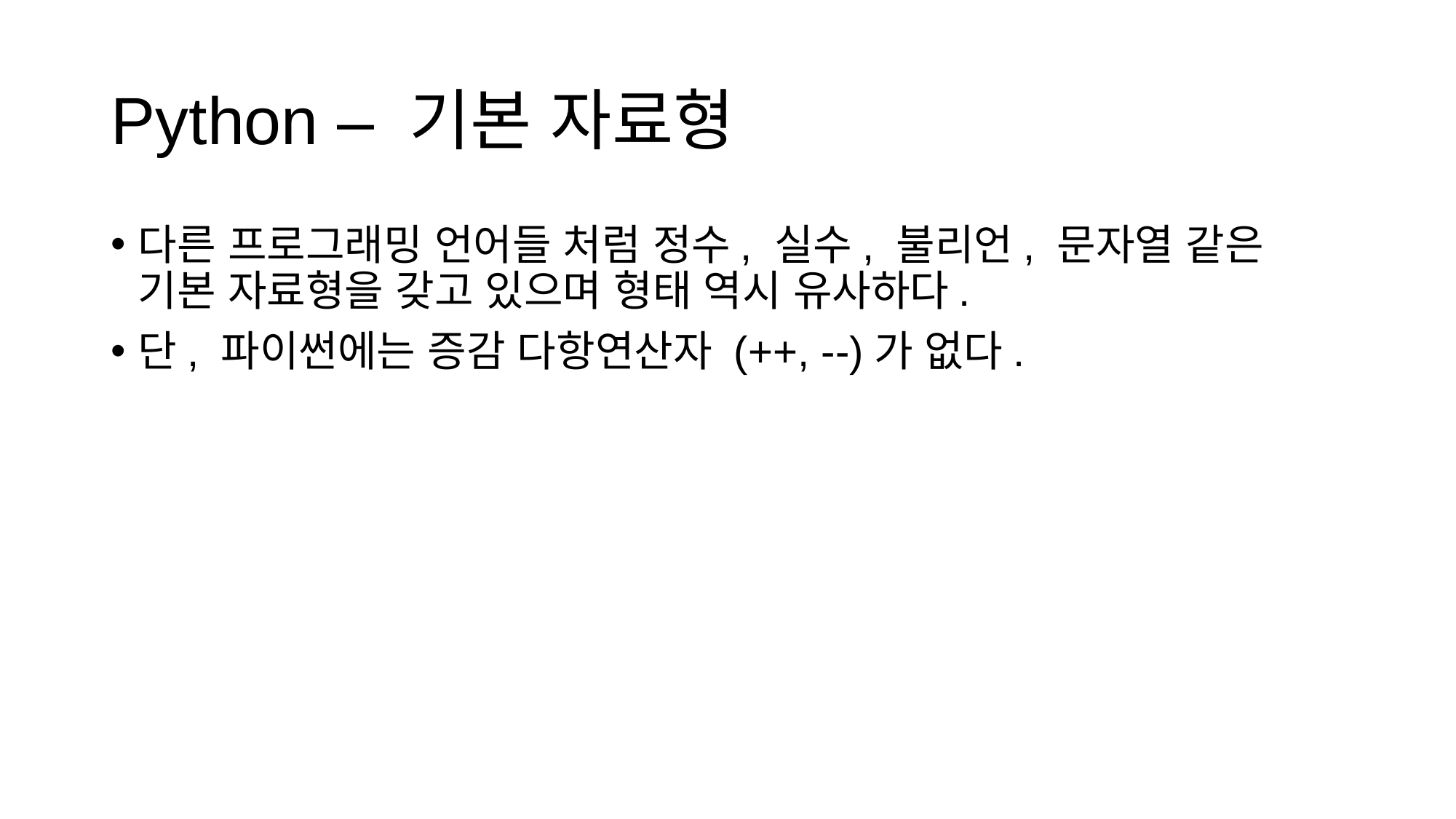

# Python – 기본 자료형
다른 프로그래밍 언어들 처럼 정수, 실수, 불리언, 문자열 같은 기본 자료형을 갖고 있으며 형태 역시 유사하다.
단, 파이썬에는 증감 다항연산자 (++, --)가 없다.